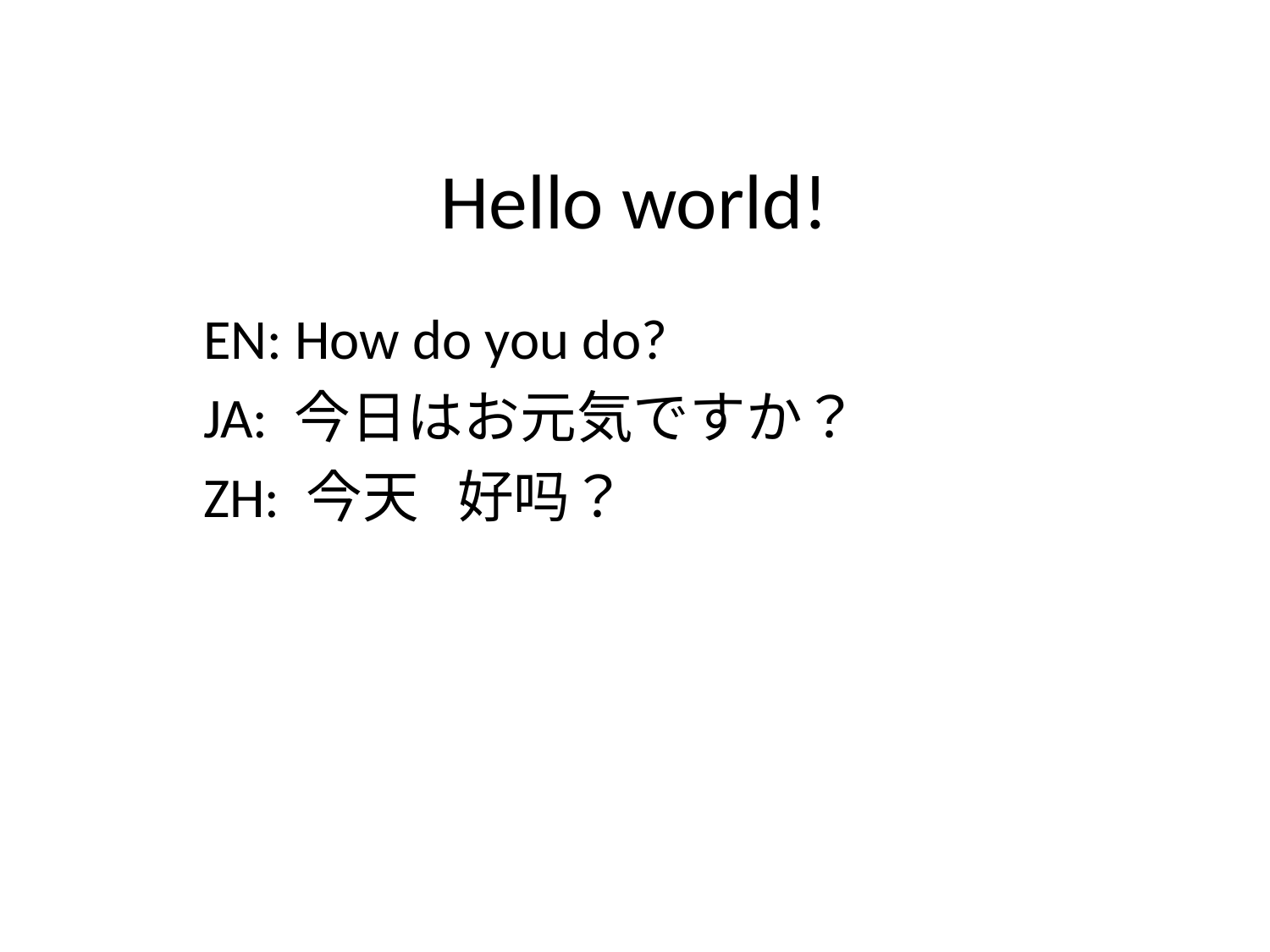

# Hello world!
EN: How do you do?
JA: 今日はお元気ですか？
ZH: 今天	好吗？